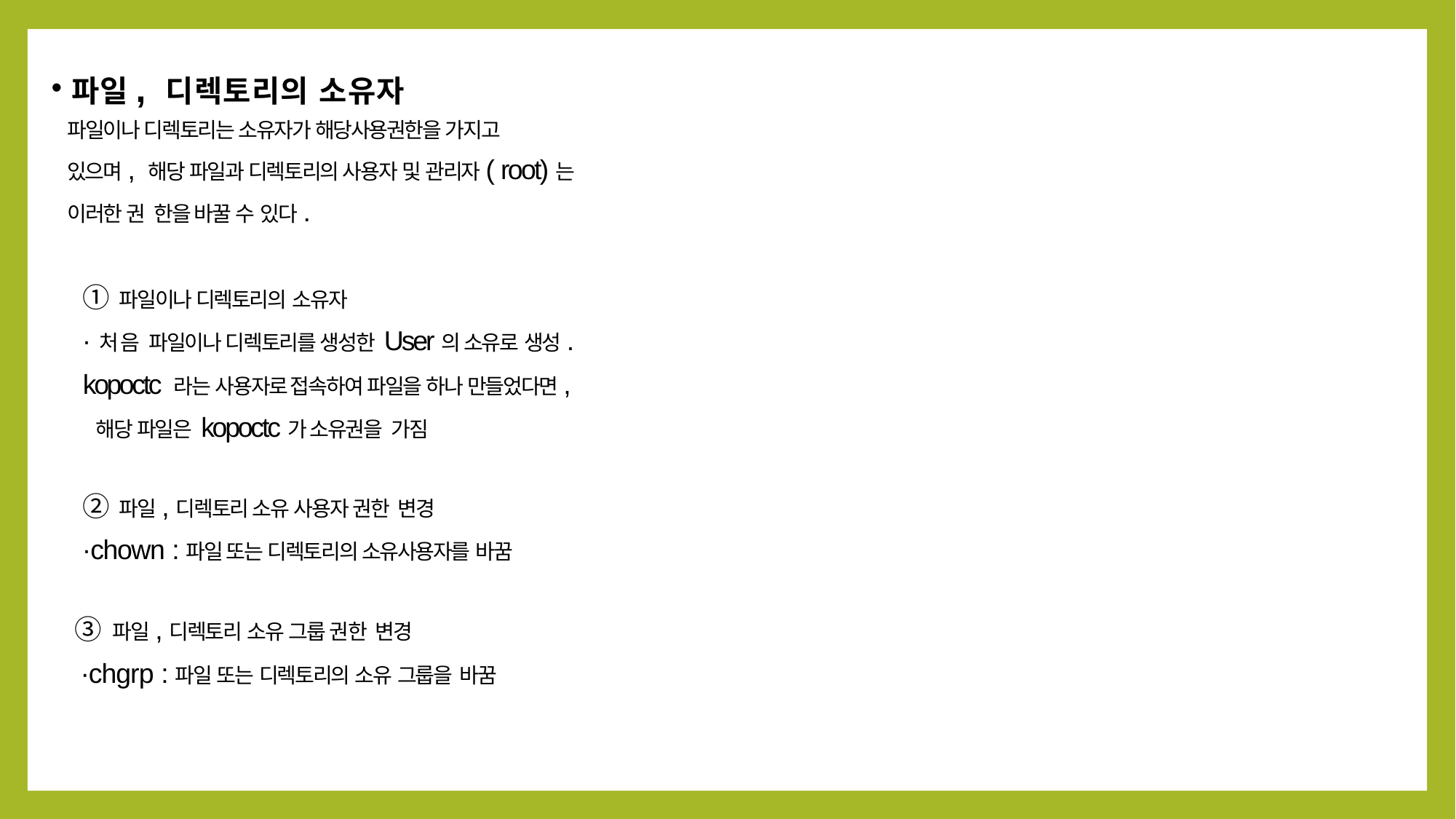

파일, 디렉토리의 소유자
파일이나 디렉토리는 소유자가 해당사용권한을 가지고
있으며, 해당 파일과 디렉토리의 사용자 및 관리자( root)는
이러한 권  한을 바꿀 수 있다.

① 파일이나 디렉토리의 소유자
∙처음 파일이나 디렉토리를 생성한 User의 소유로 생성.
kopoctc 라는 사용자로 접속하여 파일을 하나 만들었다면,
 해당 파일은 kopoctc가 소유권을 가짐

② 파일,디렉토리 소유 사용자 권한 변경
∙chown :파일 또는 디렉토리의 소유사용자를 바꿈

  ③ 파일,디렉토리 소유 그룹 권한 변경
  ∙chgrp :파일 또는 디렉토리의 소유 그룹을 바꿈